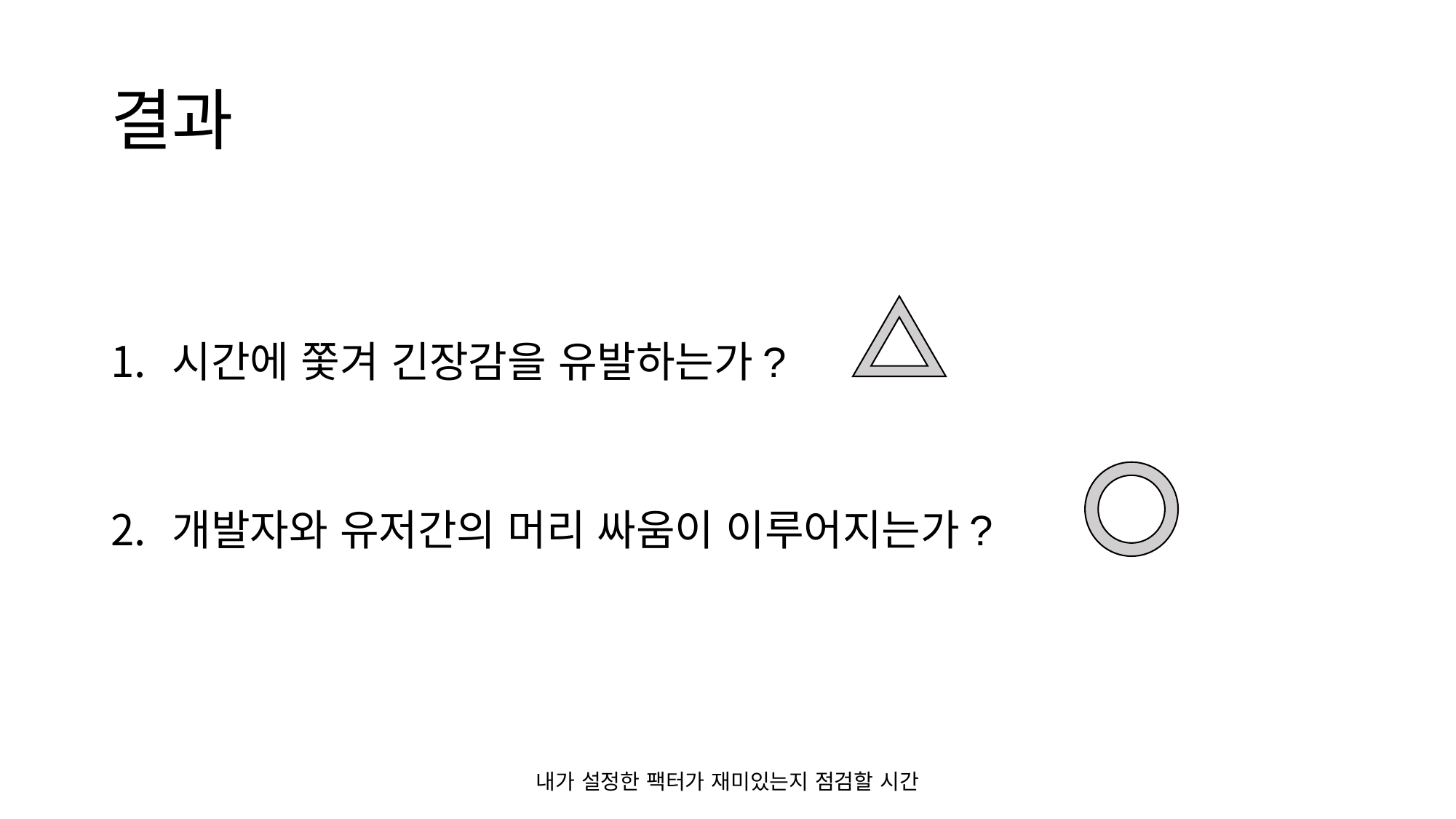

# 결과
시간에 쫓겨 긴장감을 유발하는가?
개발자와 유저간의 머리 싸움이 이루어지는가?

내가 설정한 팩터가 재미있는지 점검할 시간